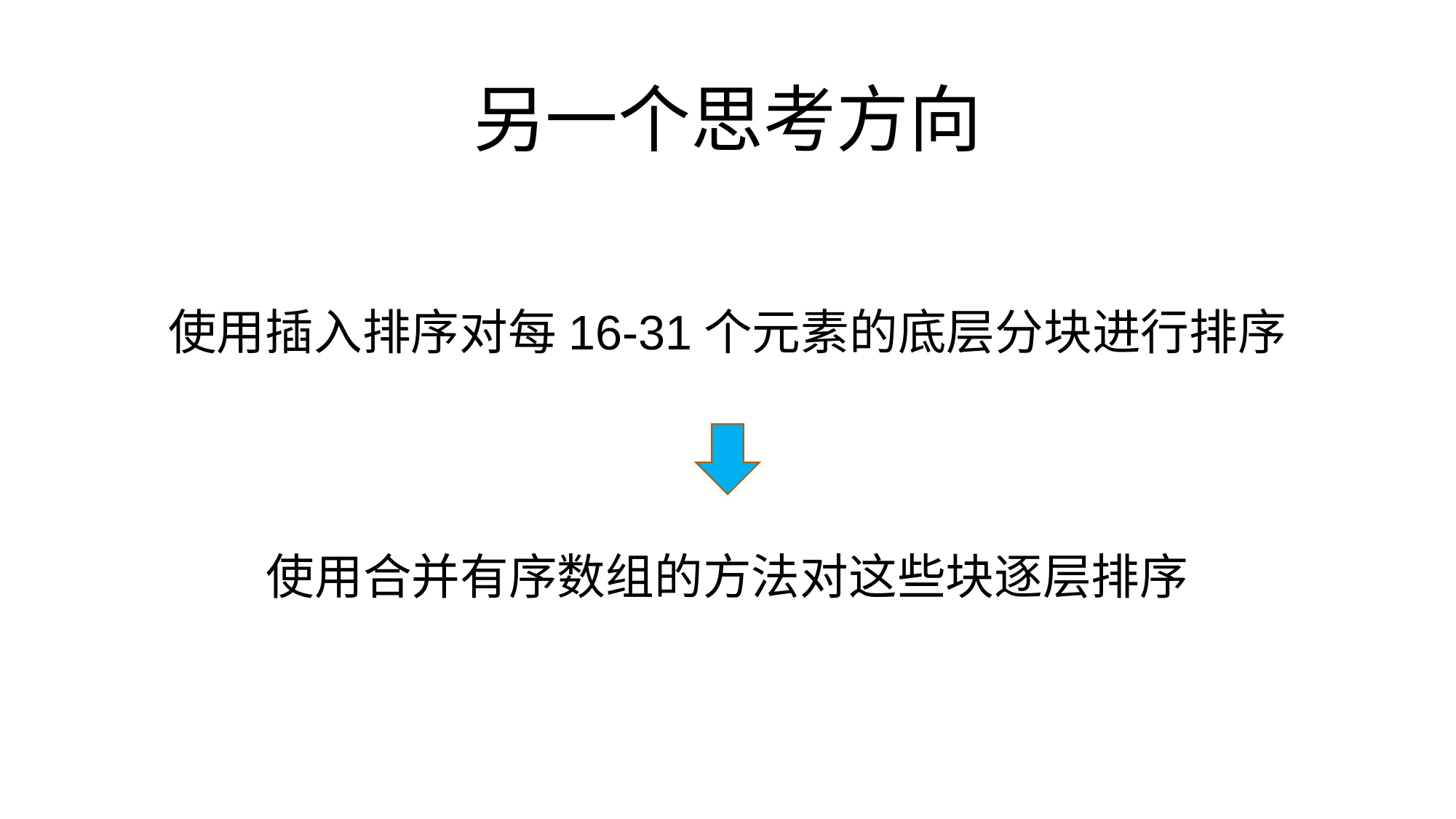

# 另一个思考方向
使用插入排序对每16-31个元素的底层分块进行排序

使用合并有序数组的方法对这些块逐层排序